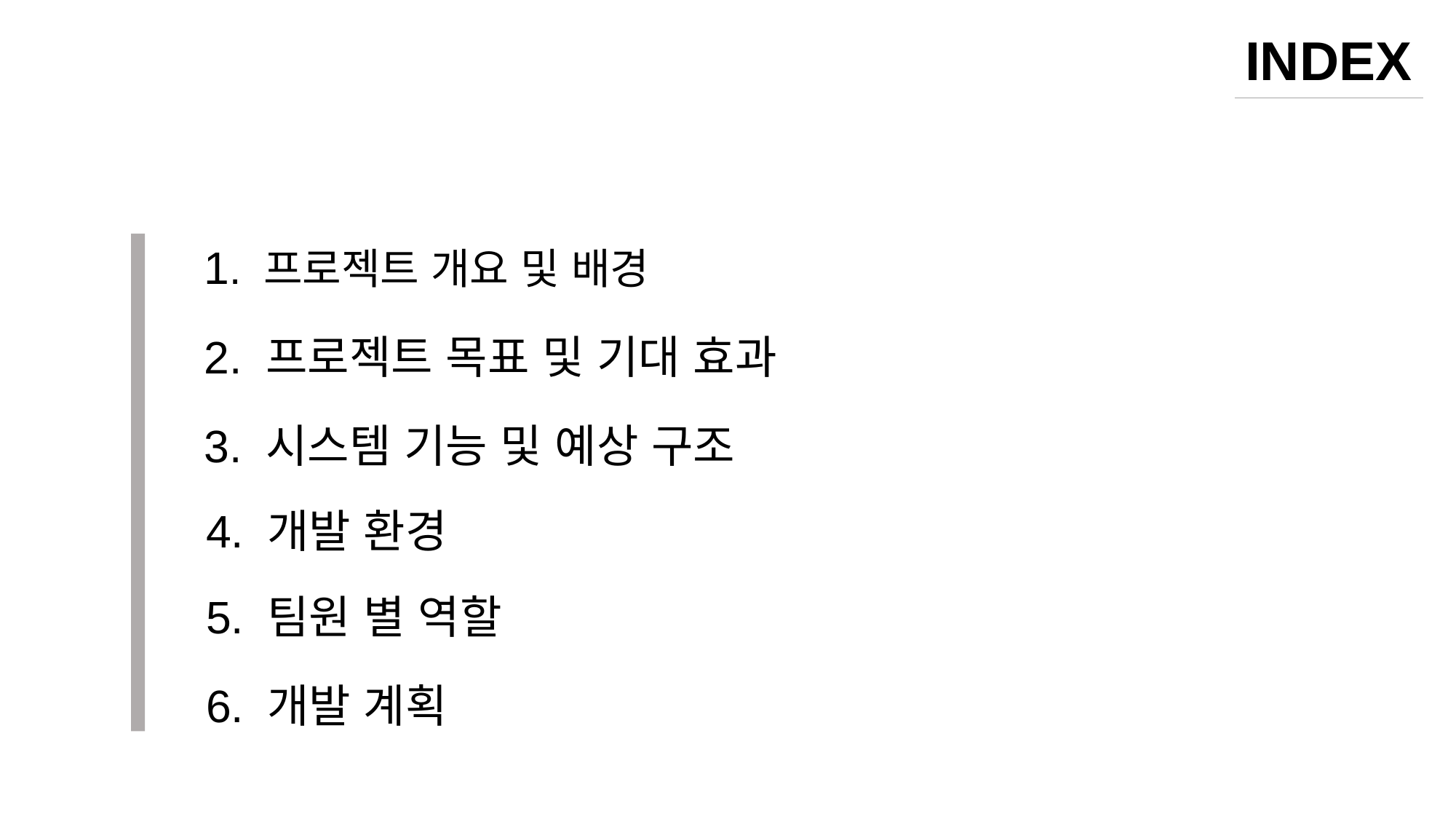

INDEX

1. 프로젝트 개요 및 배경
2. 프로젝트 목표 및 기대 효과
3. 시스템 기능 및 예상 구조
4. 개발 환경
5. 팀원 별 역할
6. 개발 계획